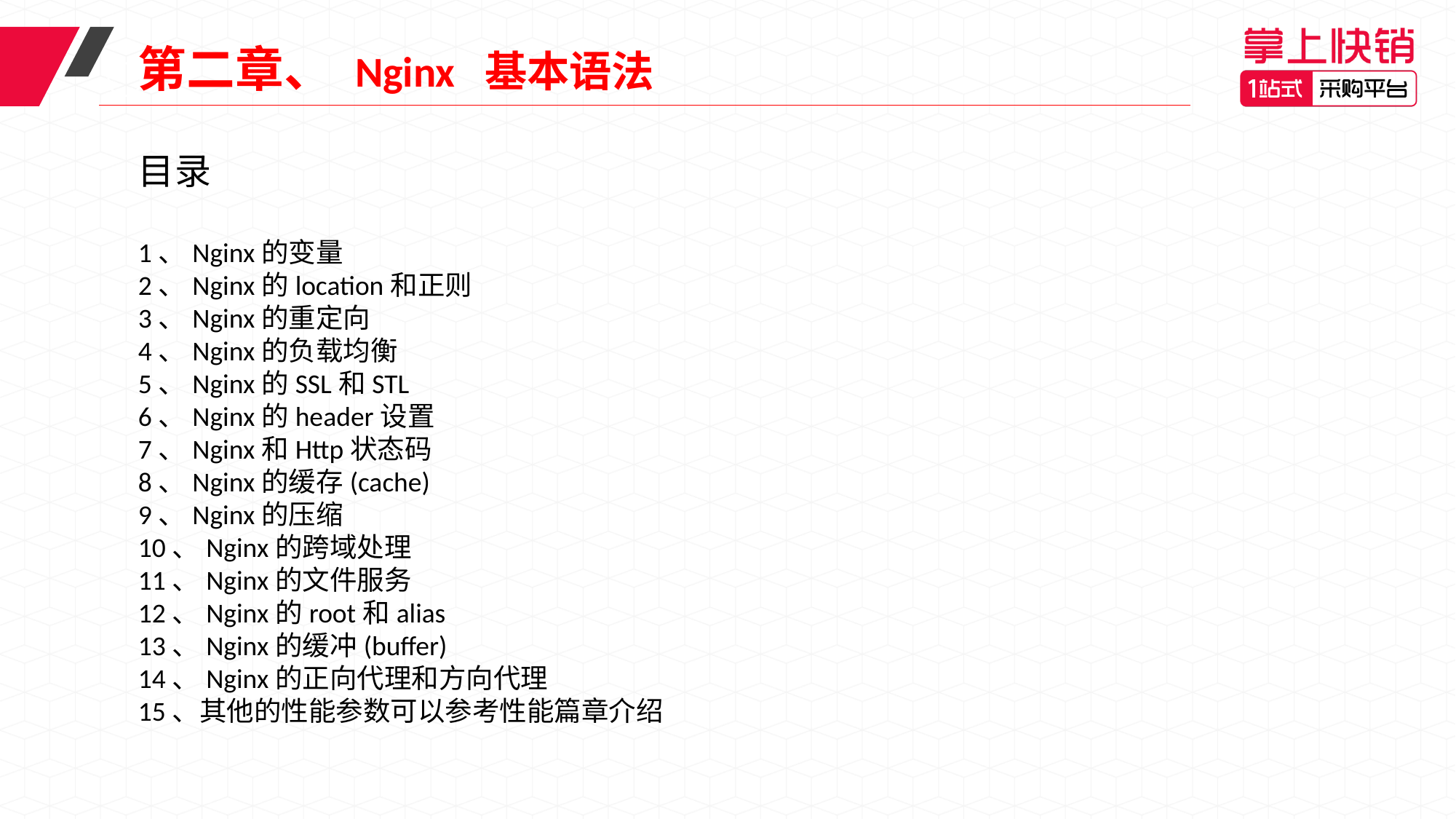

第二章、 Nginx  基本语法

目录

1、Nginx的变量
2、Nginx的location和正则
3、Nginx的重定向
4、Nginx的负载均衡
5、Nginx的SSL和STL
6、Nginx的header设置
7、Nginx和Http状态码
8、Nginx的缓存(cache)
9、Nginx的压缩
10、Nginx的跨域处理
11、Nginx的文件服务
12、Nginx的root和alias
13、Nginx的缓冲(buffer)
14、Nginx的正向代理和方向代理
15、其他的性能参数可以参考性能篇章介绍